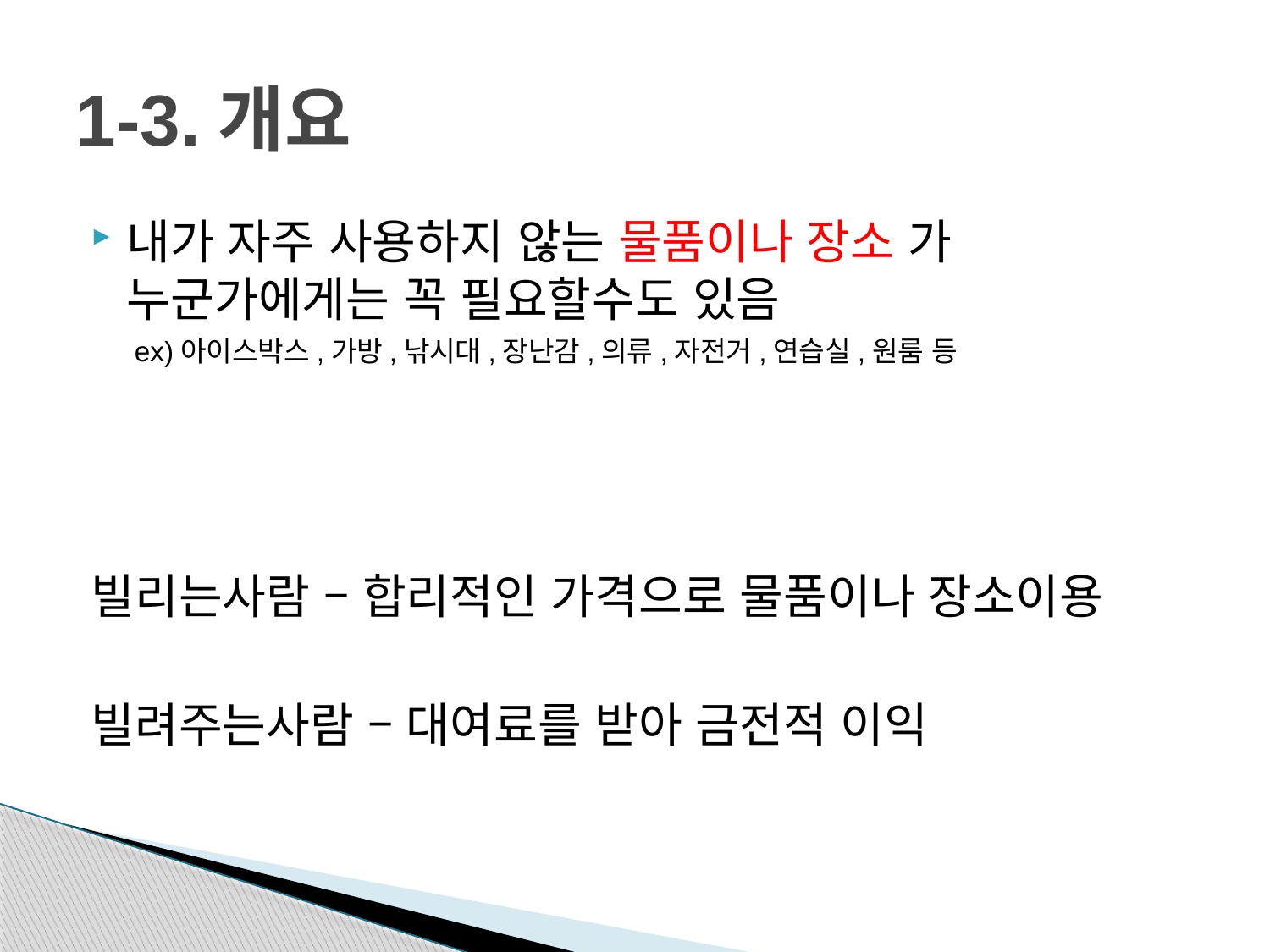

# 1-3.개요
내가 자주 사용하지 않는 물품이나 장소 가 누군가에게는 꼭 필요할수도 있음
 	 ex)아이스박스,가방,낚시대,장난감,의류,자전거,연습실,원룸 등

빌리는사람 – 합리적인 가격으로 물품이나 장소이용

빌려주는사람 – 대여료를 받아 금전적 이익